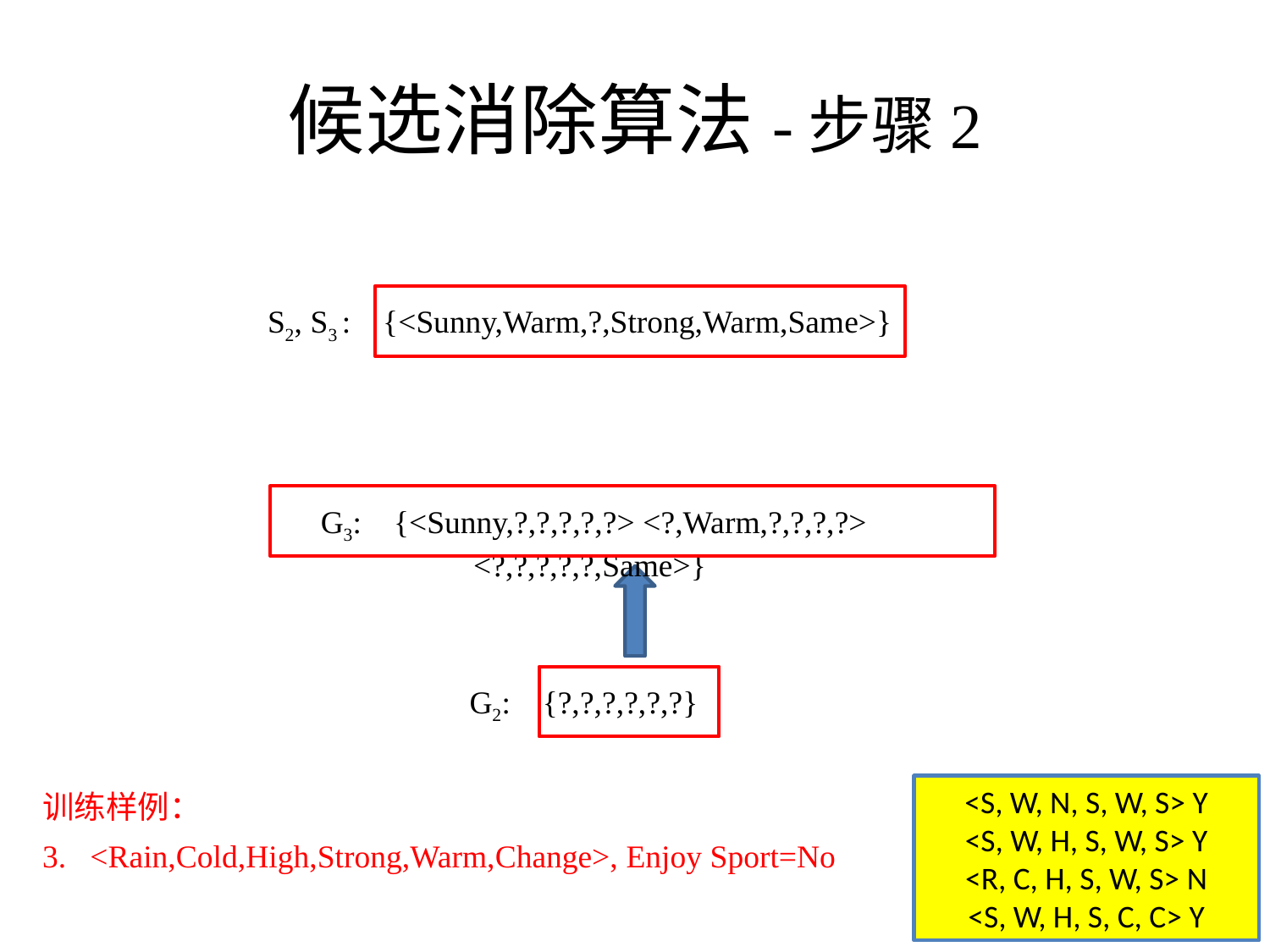

# 候选消除算法-步骤2

S2, S3 :    {<Sunny,Warm,?,Strong,Warm,Same>}

 G3:    {<Sunny,?,?,?,?,?> <?,Warm,?,?,?,?> <?,?,?,?,?,Same>}

 G2:    {?,?,?,?,?,?}
<S, W, N, S, W, S> Y
<S, W, H, S, W, S> Y
<R, C, H, S, W, S> N
<S, W, H, S, C, C> Y
训练样例：
<Rain,Cold,High,Strong,Warm,Change>, Enjoy Sport=No